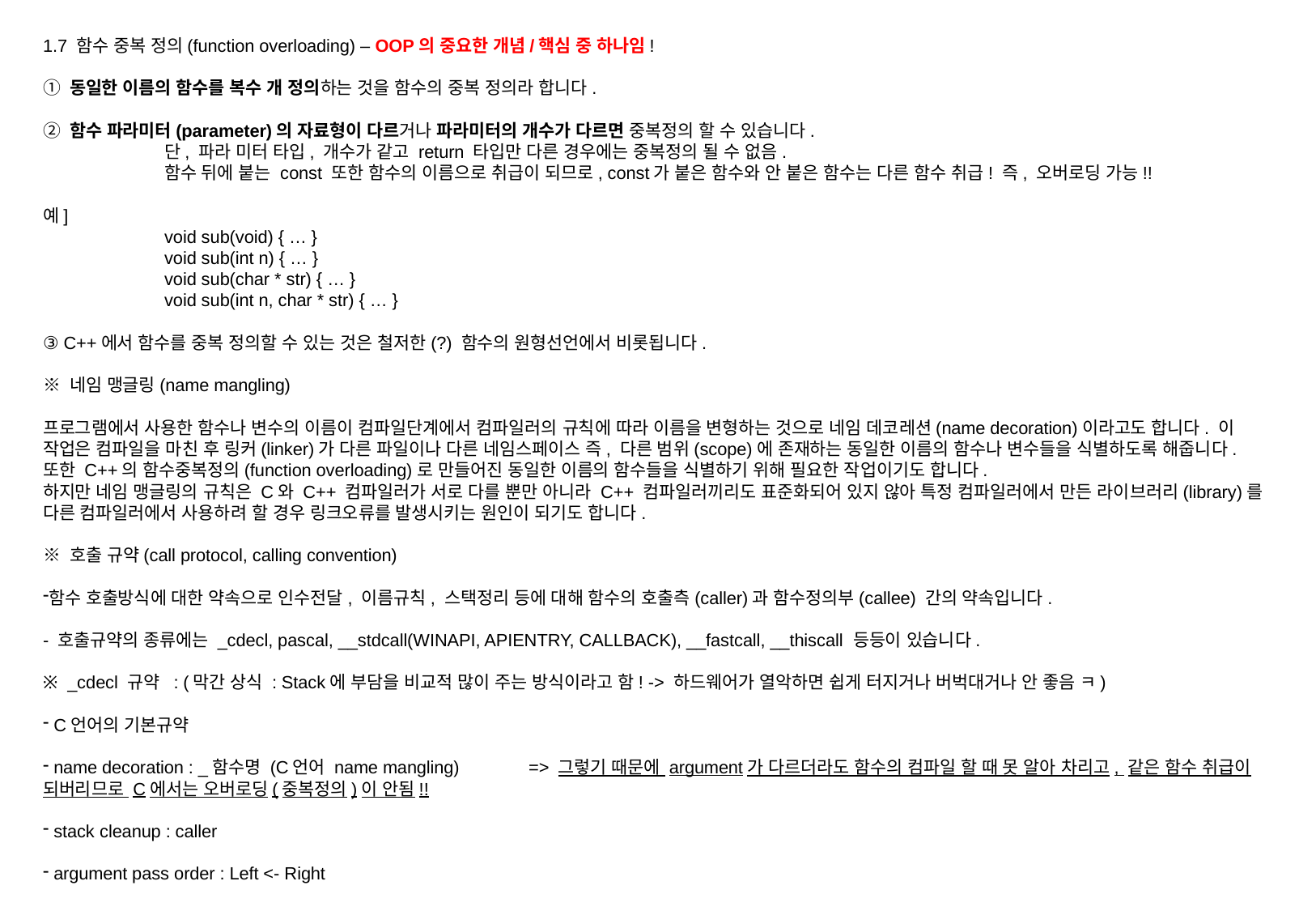

1.7 함수 중복 정의(function overloading) – OOP의 중요한 개념/핵심 중 하나임!

① 동일한 이름의 함수를 복수 개 정의하는 것을 함수의 중복 정의라 합니다.

② 함수 파라미터(parameter)의 자료형이 다르거나 파라미터의 개수가 다르면 중복정의 할 수 있습니다.
	단, 파라 미터 타입, 개수가 같고 return 타입만 다른 경우에는 중복정의 될 수 없음.
	함수 뒤에 붙는 const 또한 함수의 이름으로 취급이 되므로, const가 붙은 함수와 안 붙은 함수는 다른 함수 취급! 즉, 오버로딩 가능!!

예]
	void sub(void) { … }
	void sub(int n) { … }
	void sub(char * str) { … }
	void sub(int n, char * str) { … }

③ C++에서 함수를 중복 정의할 수 있는 것은 철저한(?) 함수의 원형선언에서 비롯됩니다.

※ 네임 맹글링(name mangling)

프로그램에서 사용한 함수나 변수의 이름이 컴파일단계에서 컴파일러의 규칙에 따라 이름을 변형하는 것으로 네임 데코레션(name decoration)이라고도 합니다. 이 작업은 컴파일을 마친 후 링커(linker)가 다른 파일이나 다른 네임스페이스 즉, 다른 범위(scope)에 존재하는 동일한 이름의 함수나 변수들을 식별하도록 해줍니다. 또한 C++의 함수중복정의(function overloading)로 만들어진 동일한 이름의 함수들을 식별하기 위해 필요한 작업이기도 합니다.
하지만 네임 맹글링의 규칙은 C와 C++ 컴파일러가 서로 다를 뿐만 아니라 C++ 컴파일러끼리도 표준화되어 있지 않아 특정 컴파일러에서 만든 라이브러리(library)를 다른 컴파일러에서 사용하려 할 경우 링크오류를 발생시키는 원인이 되기도 합니다.

※ 호출 규약(call protocol, calling convention)

함수 호출방식에 대한 약속으로 인수전달, 이름규칙, 스택정리 등에 대해 함수의 호출측(caller)과 함수정의부(callee) 간의 약속입니다.

- 호출규약의 종류에는 _cdecl, pascal, __stdcall(WINAPI, APIENTRY, CALLBACK), __fastcall, __thiscall 등등이 있습니다.

※  _cdecl 규약  : (막간 상식 : Stack에 부담을 비교적 많이 주는 방식이라고 함! -> 하드웨어가 열악하면 쉽게 터지거나 버벅대거나 안 좋음 ㅋ)

 C언어의 기본규약

 name decoration : _함수명 (C언어 name mangling)	=> 그렇기 때문에 argument가 다르더라도 함수의 컴파일 할 때 못 알아 차리고, 같은 함수 취급이 되버리므로 C에서는 오버로딩(중복정의)이 안됨!!

 stack cleanup : caller

 argument pass order : Left <- Right